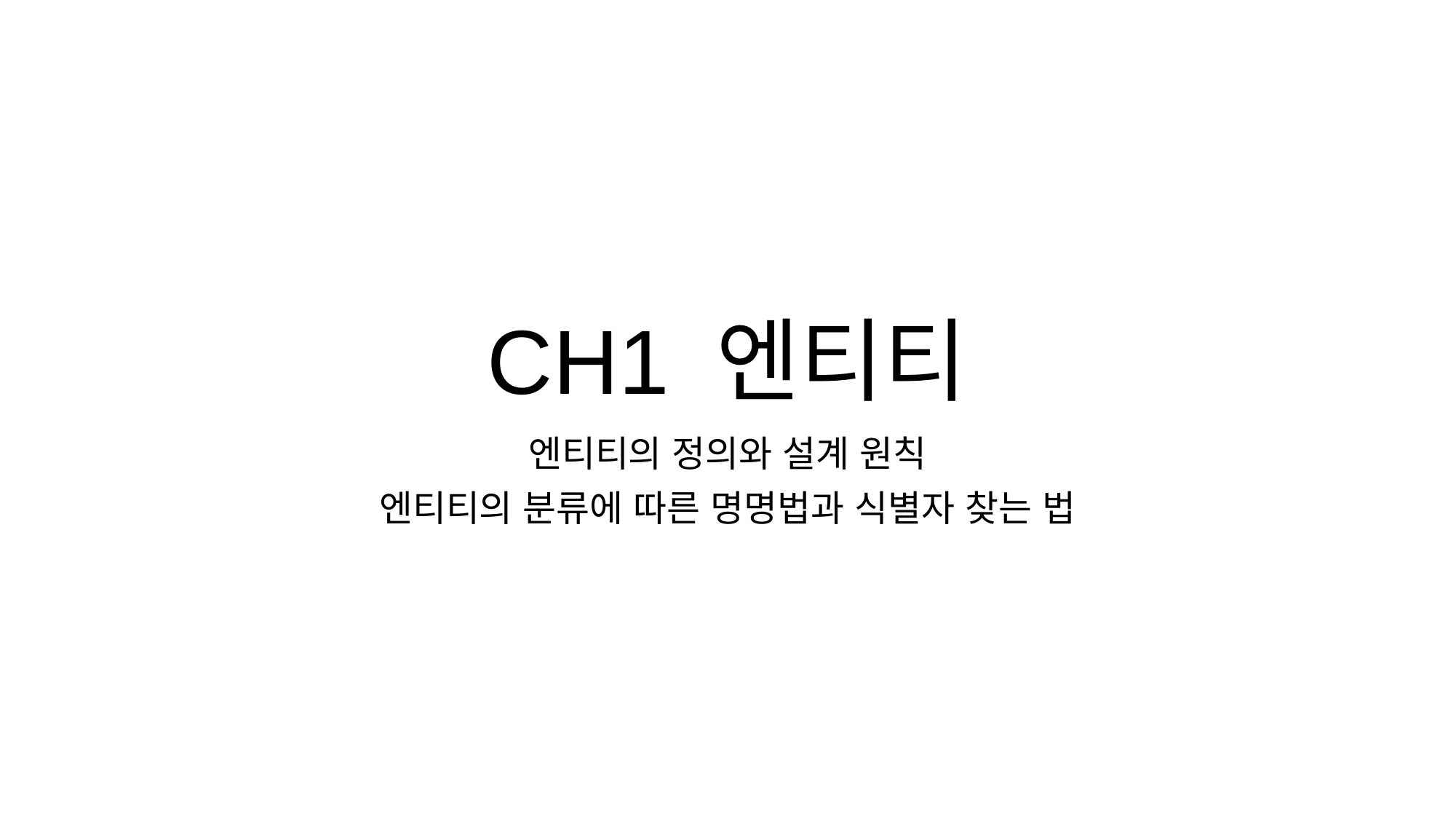

# CH1 엔티티
엔티티의 정의와 설계 원칙
엔티티의 분류에 따른 명명법과 식별자 찾는 법